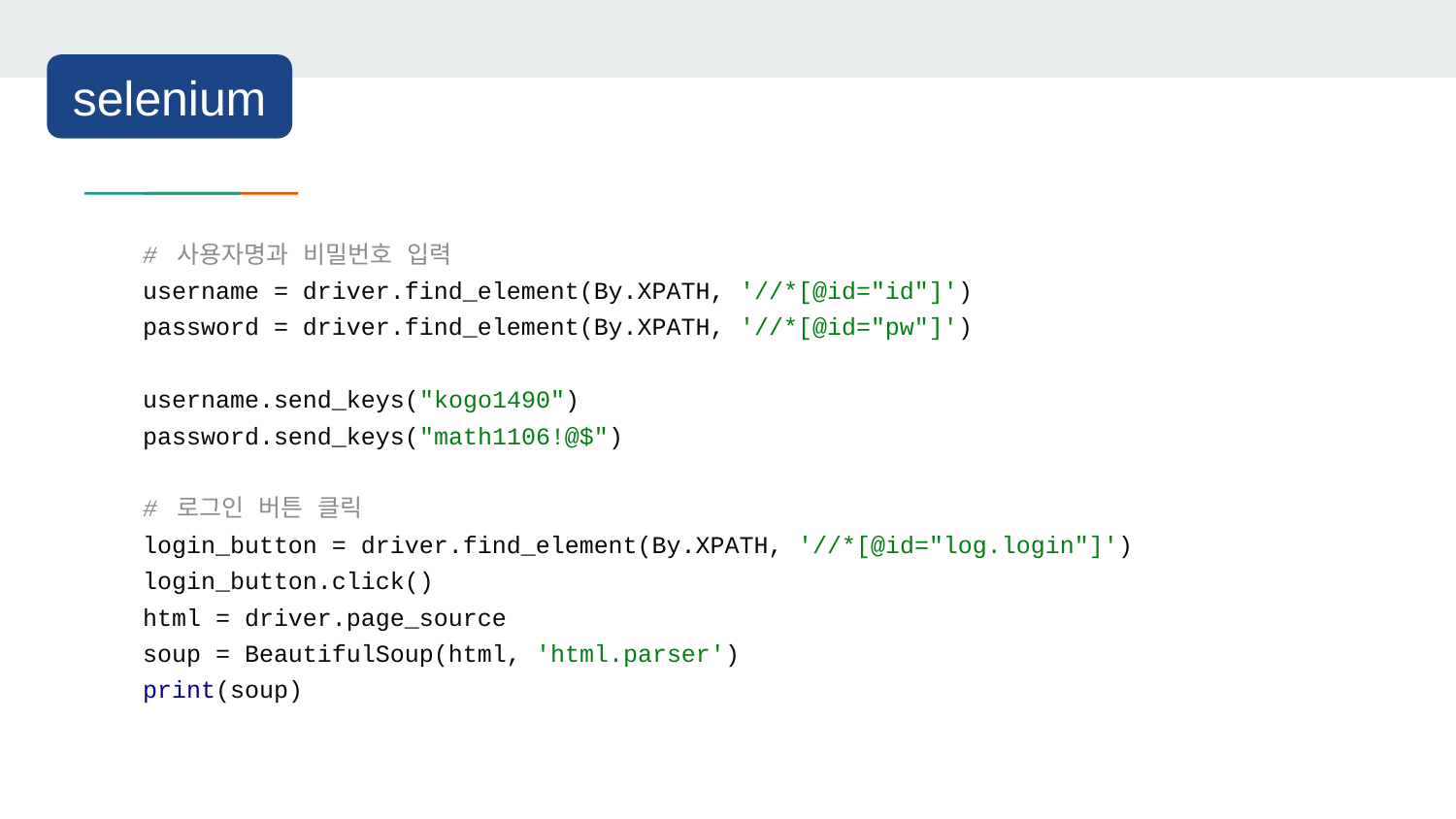

selenium
# 사용자명과 비밀번호 입력
username = driver.find_element(By.XPATH, '//*[@id="id"]')
password = driver.find_element(By.XPATH, '//*[@id="pw"]')

username.send_keys("kogo1490")
password.send_keys("math1106!@$")

# 로그인 버튼 클릭
login_button = driver.find_element(By.XPATH, '//*[@id="log.login"]')
login_button.click()
html = driver.page_source
soup = BeautifulSoup(html, 'html.parser')
print(soup)